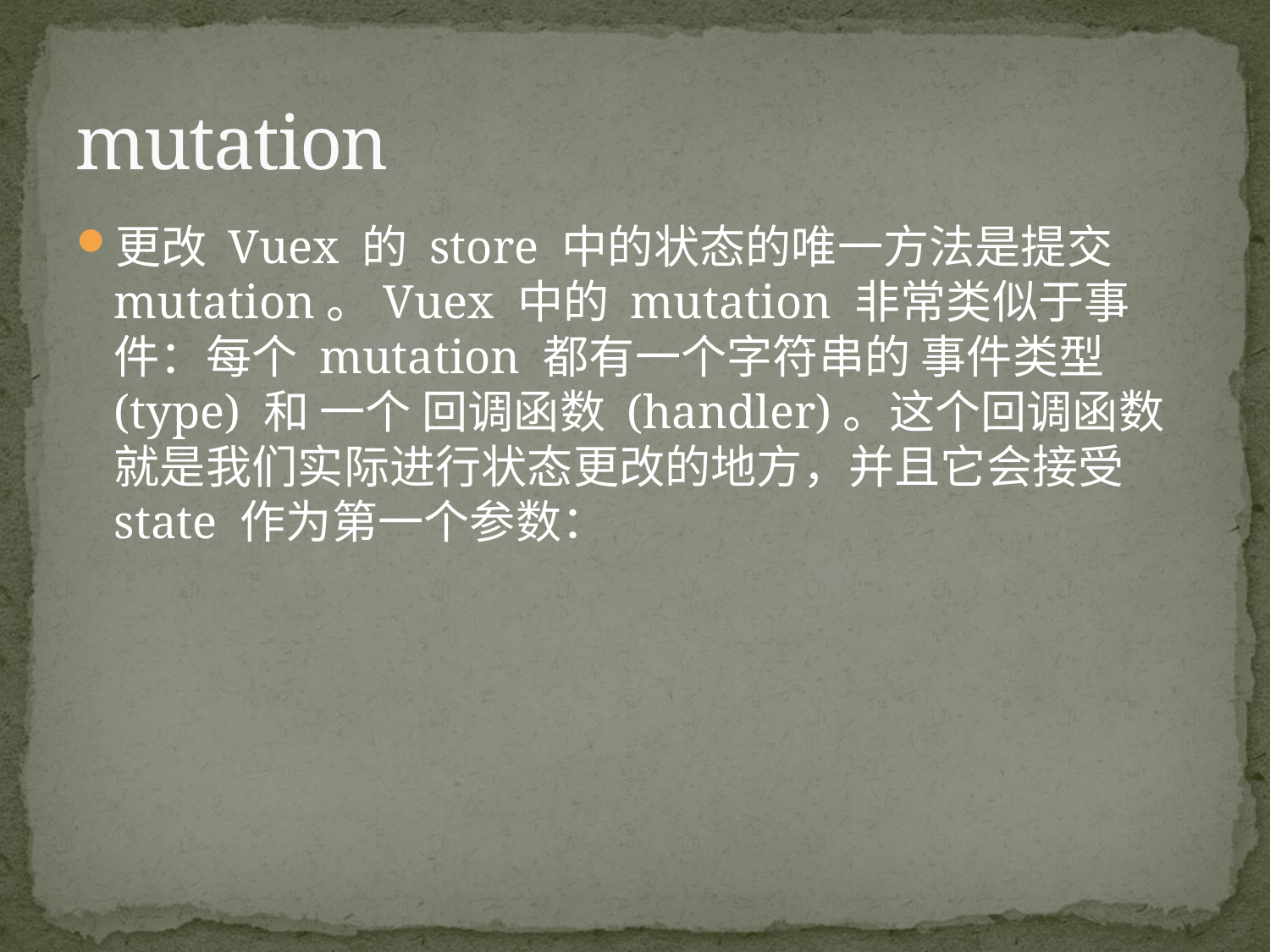

# mutation
更改 Vuex 的 store 中的状态的唯一方法是提交 mutation。Vuex 中的 mutation 非常类似于事件：每个 mutation 都有一个字符串的 事件类型 (type) 和 一个 回调函数 (handler)。这个回调函数就是我们实际进行状态更改的地方，并且它会接受 state 作为第一个参数：